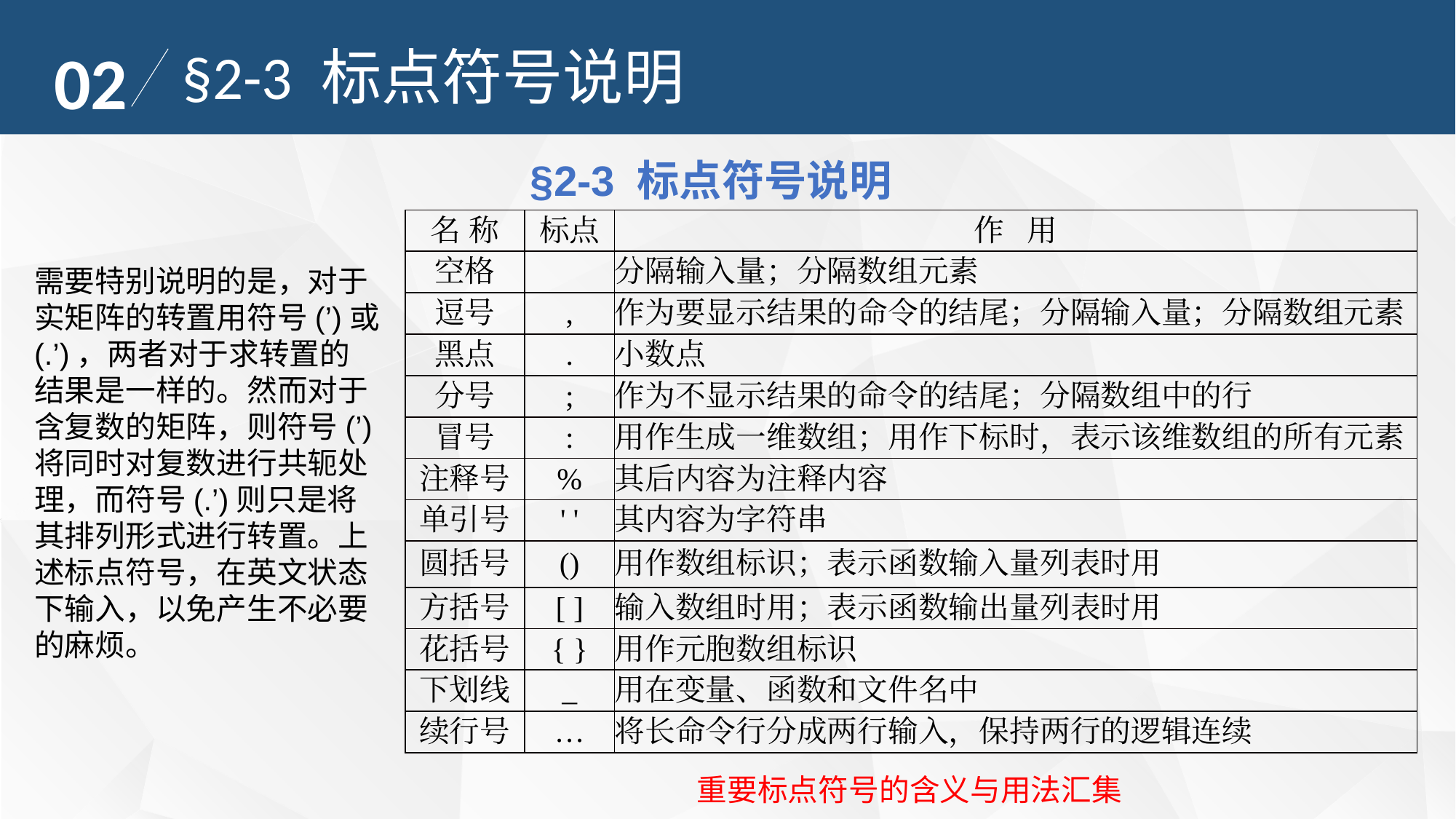

02
§2-3 标点符号说明
§2-3 标点符号说明
| 名 称 | 标点 | 作 用 |
| --- | --- | --- |
| 空格 |  | 分隔输入量；分隔数组元素 |
| 逗号 | , | 作为要显示结果的命令的结尾；分隔输入量；分隔数组元素 |
| 黑点 | . | 小数点 |
| 分号 | ; | 作为不显示结果的命令的结尾；分隔数组中的行 |
| 冒号 | : | 用作生成一维数组；用作下标时，表示该维数组的所有元素 |
| 注释号 | % | 其后内容为注释内容 |
| 单引号 | ' ' | 其内容为字符串 |
| 圆括号 | () | 用作数组标识；表示函数输入量列表时用 |
| 方括号 | [ ] | 输入数组时用；表示函数输出量列表时用 |
| 花括号 | { } | 用作元胞数组标识 |
| 下划线 | \_ | 用在变量、函数和文件名中 |
| 续行号 | … | 将长命令行分成两行输入，保持两行的逻辑连续 |
需要特别说明的是，对于实矩阵的转置用符号(’)或(.’)，两者对于求转置的结果是一样的。然而对于含复数的矩阵，则符号(’)将同时对复数进行共轭处理，而符号(.’)则只是将其排列形式进行转置。上述标点符号，在英文状态下输入，以免产生不必要的麻烦。
重要标点符号的含义与用法汇集